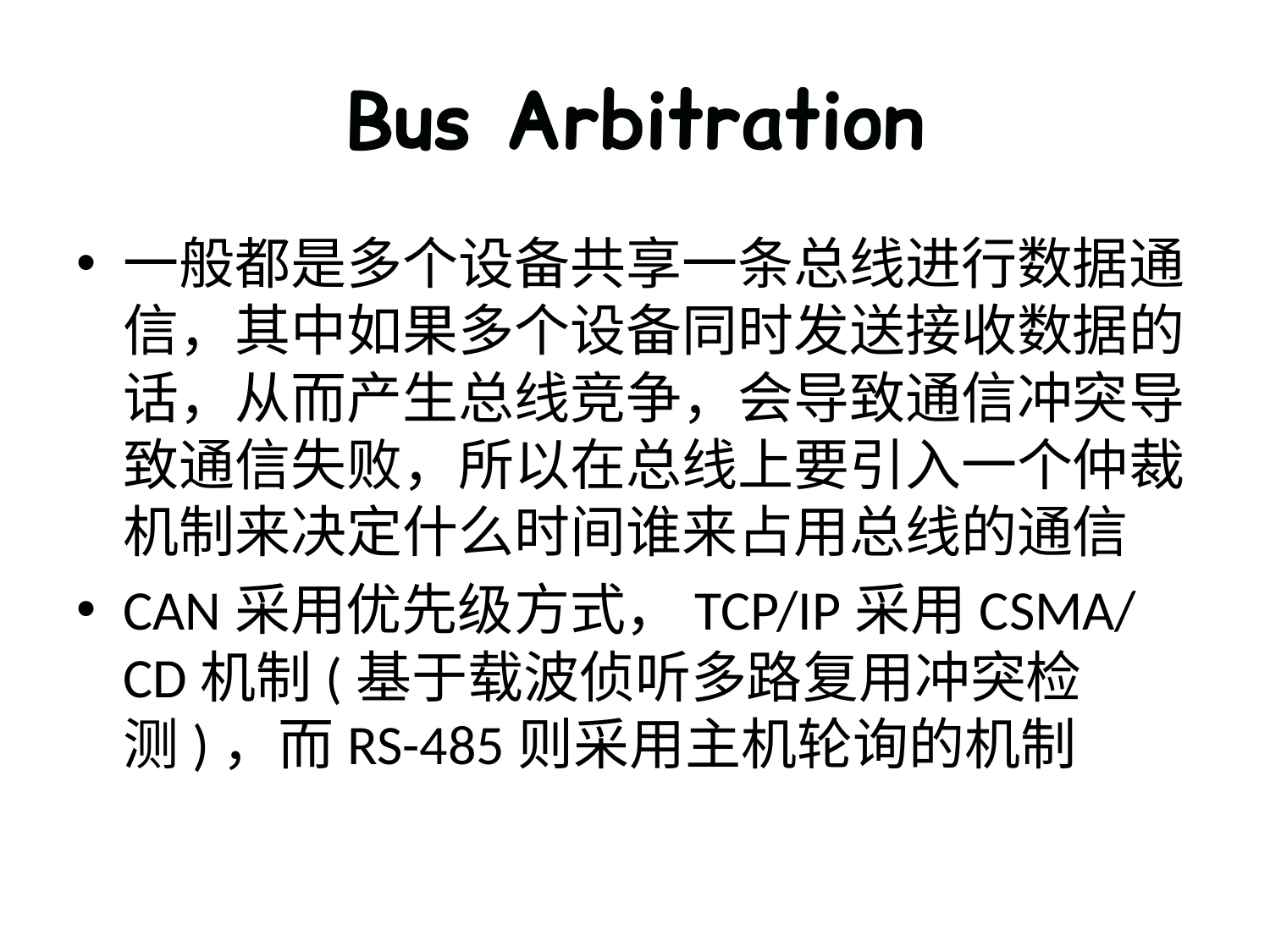

Bus Arbitration
一般都是多个设备共享一条总线进行数据通信，其中如果多个设备同时发送接收数据的话，从而产生总线竞争，会导致通信冲突导致通信失败，所以在总线上要引入一个仲裁机制来决定什么时间谁来占用总线的通信
CAN采用优先级方式，TCP/IP采用CSMA/CD机制(基于载波侦听多路复用冲突检测)，而RS-485则采用主机轮询的机制